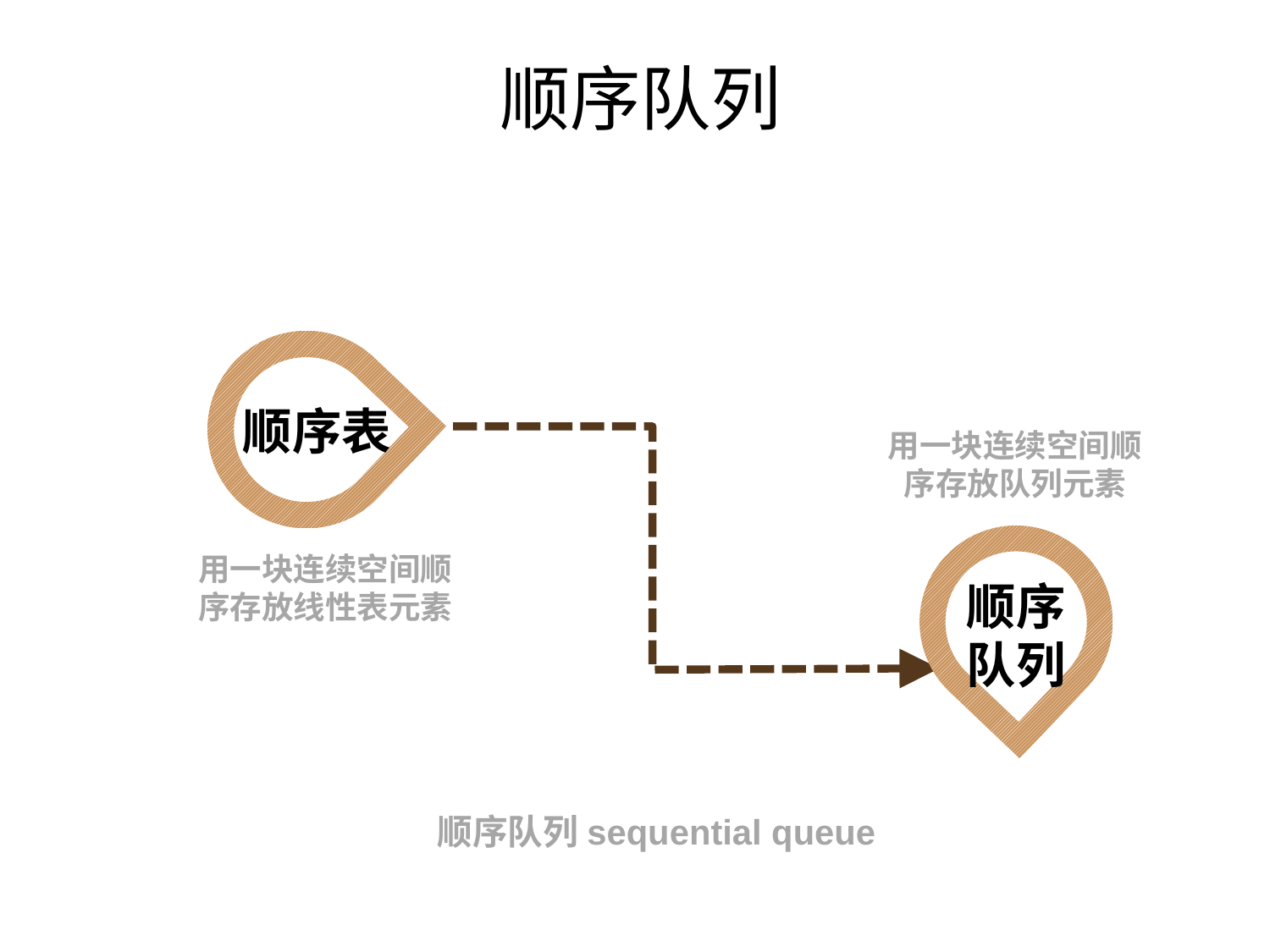

# 顺序队列
顺序表
用一块连续空间顺序存放队列元素

顺序
队列
用一块连续空间顺序存放线性表元素
顺序队列sequential queue
77